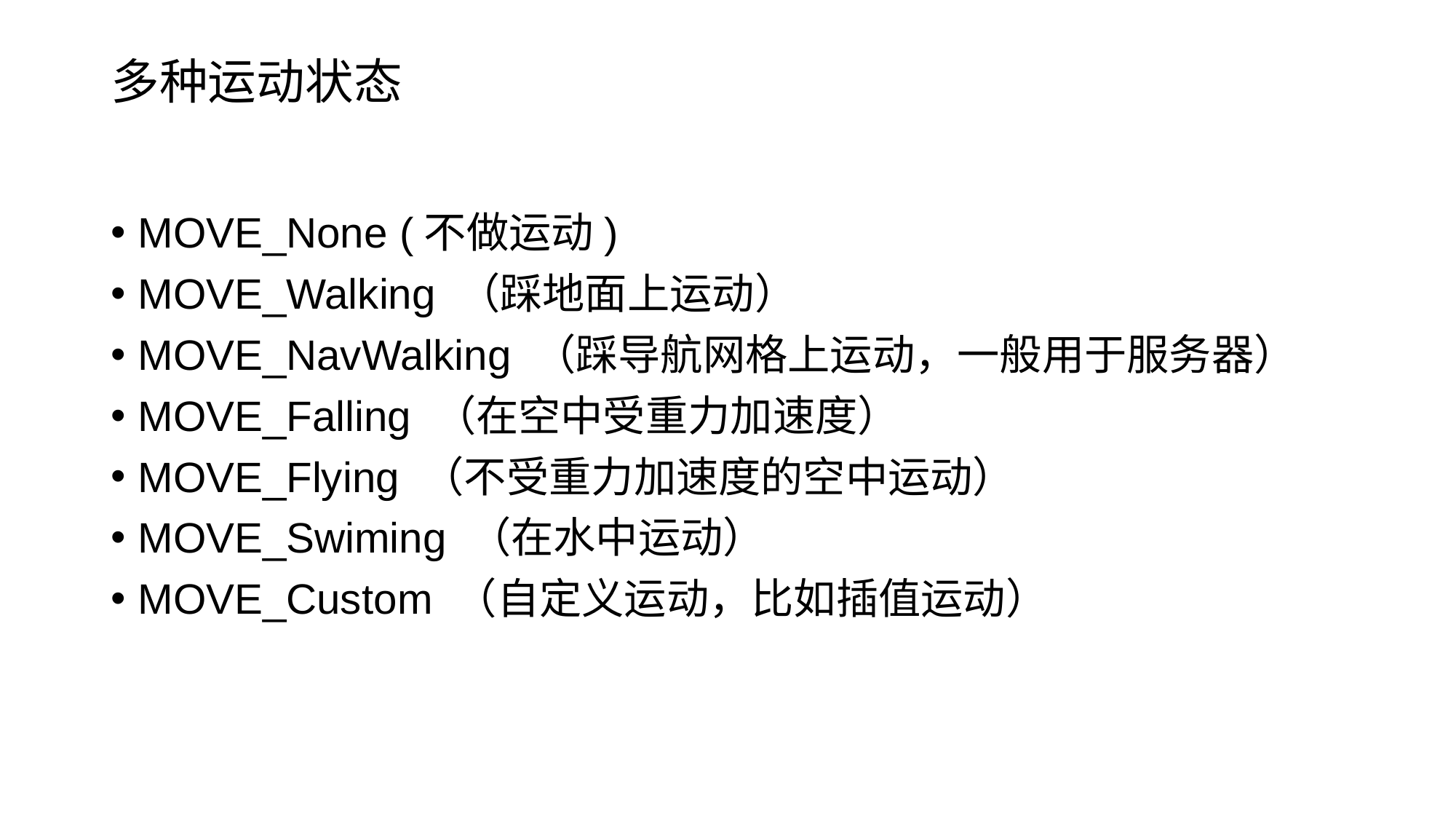

# 多种运动状态
MOVE_None (不做运动)
MOVE_Walking （踩地面上运动）
MOVE_NavWalking （踩导航网格上运动，一般用于服务器）
MOVE_Falling （在空中受重力加速度）
MOVE_Flying （不受重力加速度的空中运动）
MOVE_Swiming （在水中运动）
MOVE_Custom （自定义运动，比如插值运动）